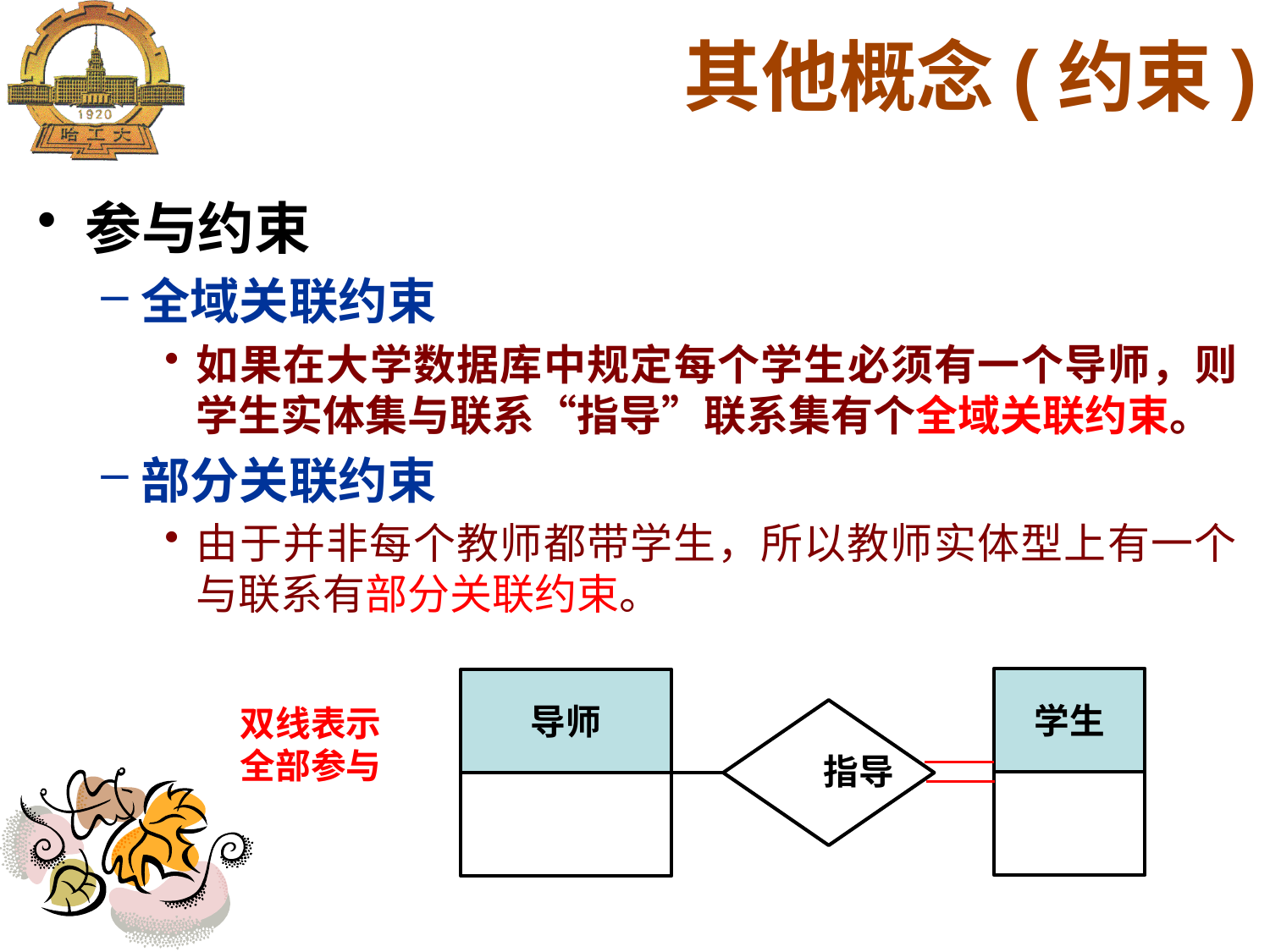

其他概念(约束)
参与约束
全域关联约束
如果在大学数据库中规定每个学生必须有一个导师，则学生实体集与联系“指导”联系集有个全域关联约束。
部分关联约束
由于并非每个教师都带学生，所以教师实体型上有一个与联系有部分关联约束。
学生

导师

双线表示全部参与

指导